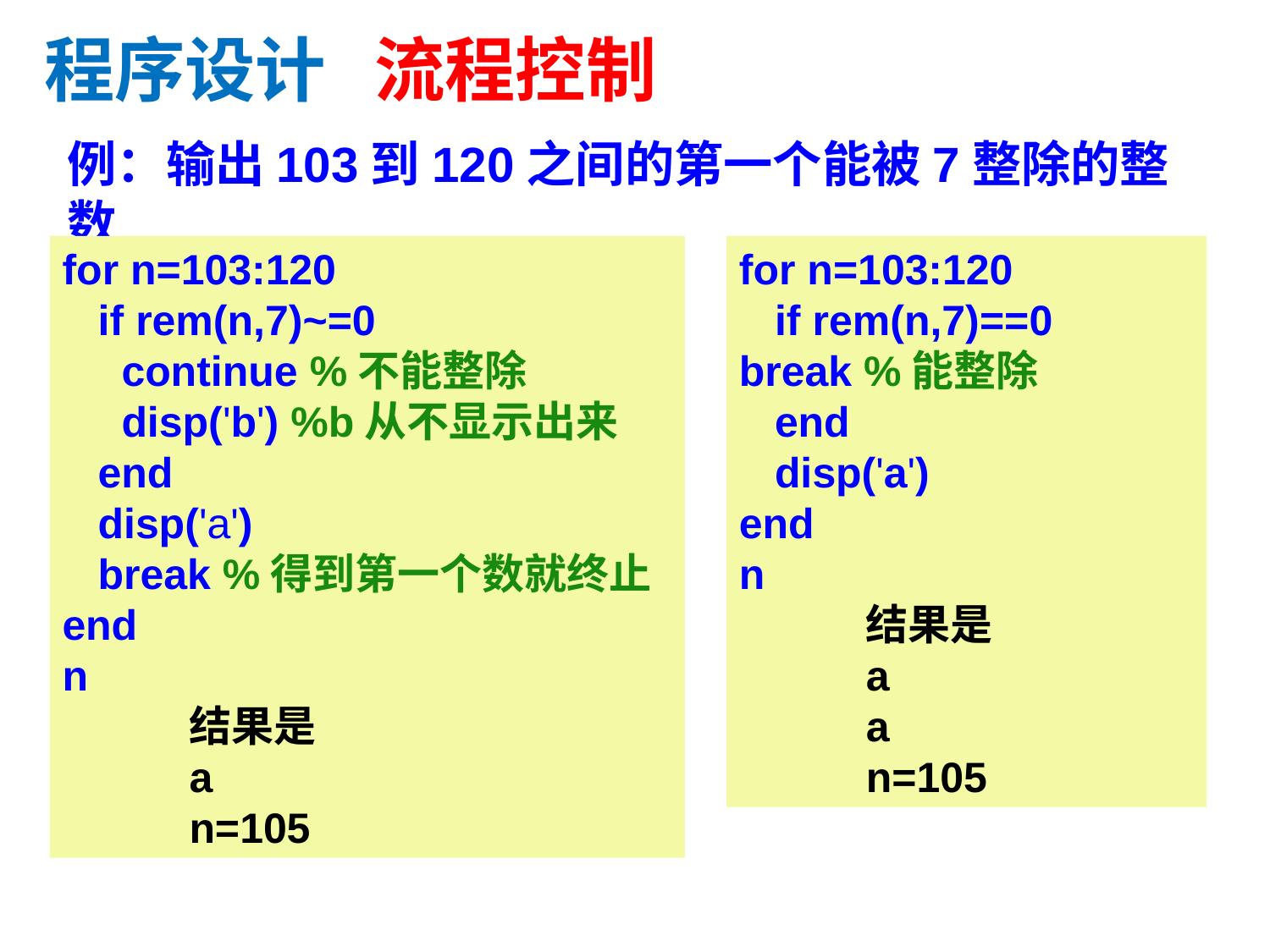

程序设计   流程控制
例：输出103到120之间的第一个能被7整除的整数
for n=103:120
   if rem(n,7)~=0
     continue %不能整除
     disp('b') %b从不显示出来
   end
   disp('a')
   break %得到第一个数就终止
end
n
	结果是
	a
	n=105
for n=103:120
   if rem(n,7)==0 	break %能整除
   end
   disp('a')
end
n
	结果是
	a
	a
	n=105